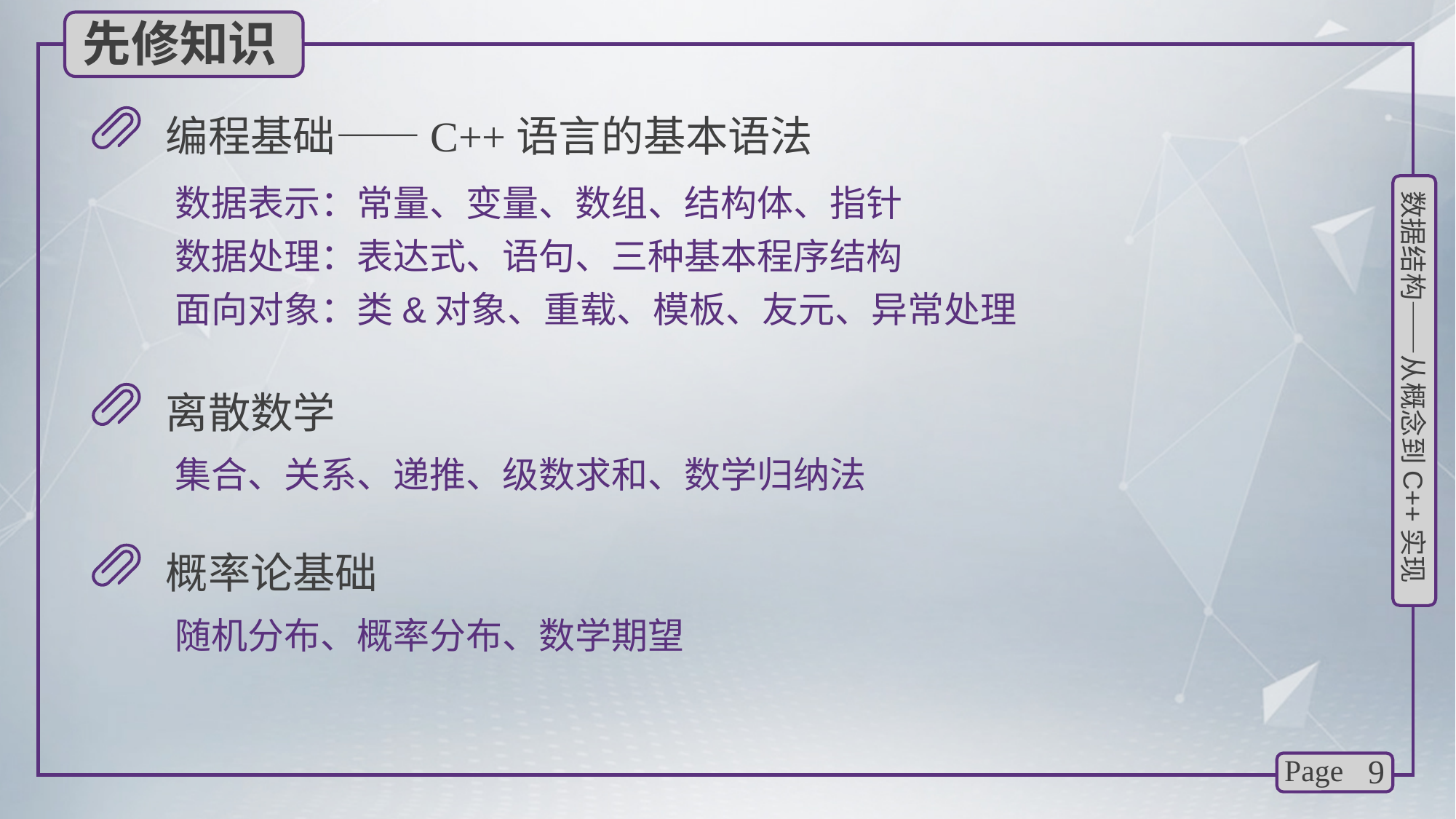

先修知识

编程基础——C++语言的基本语法

数据表示：常量、变量、数组、结构体、指针
数据处理：表达式、语句、三种基本程序结构
面向对象：类&对象、重载、模板、友元、异常处理
离散数学

集合、关系、递推、级数求和、数学归纳法
概率论基础

随机分布、概率分布、数学期望